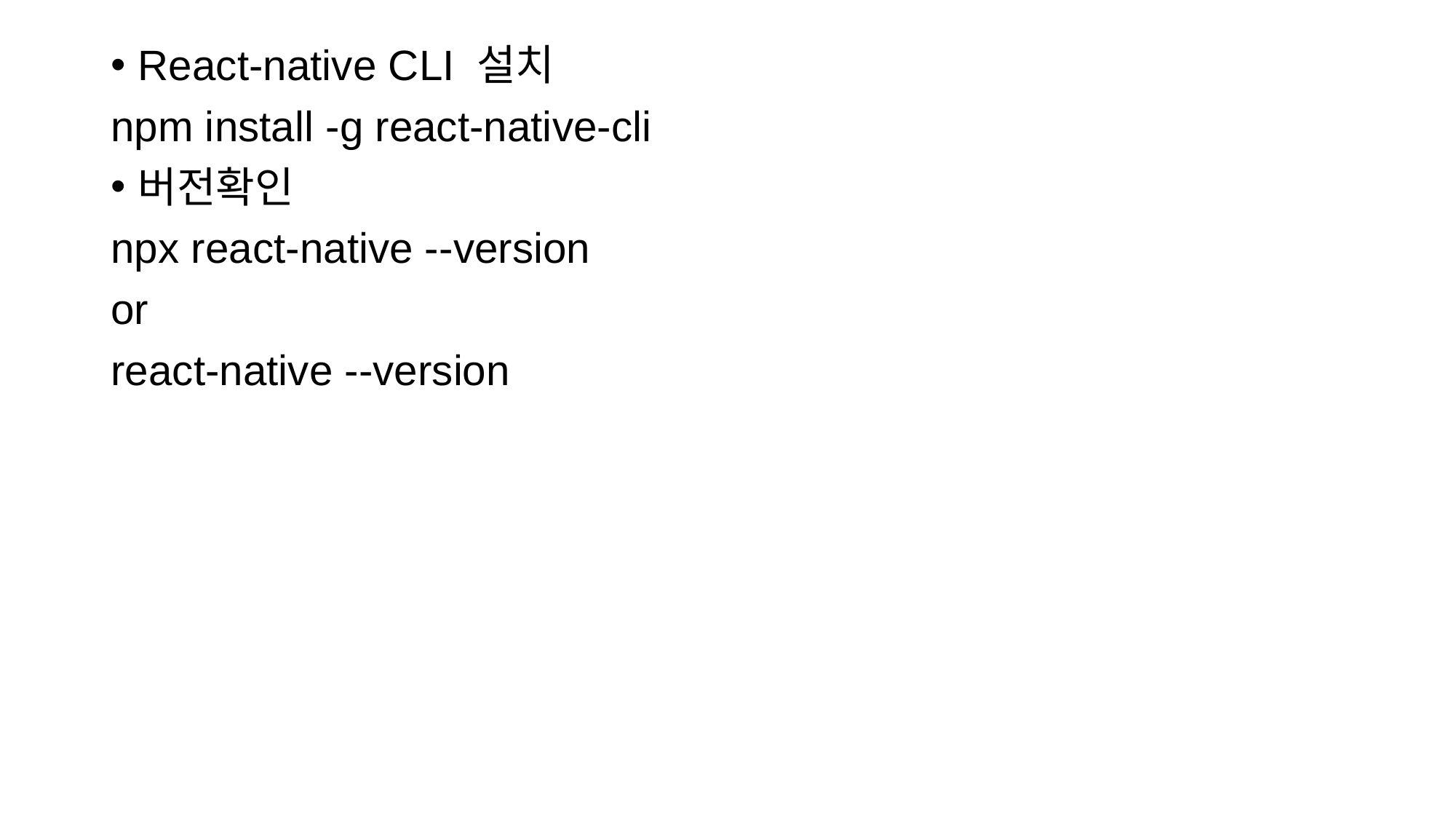

React-native CLI 설치
npm install -g react-native-cli
버전확인
npx react-native --version
or
react-native --version